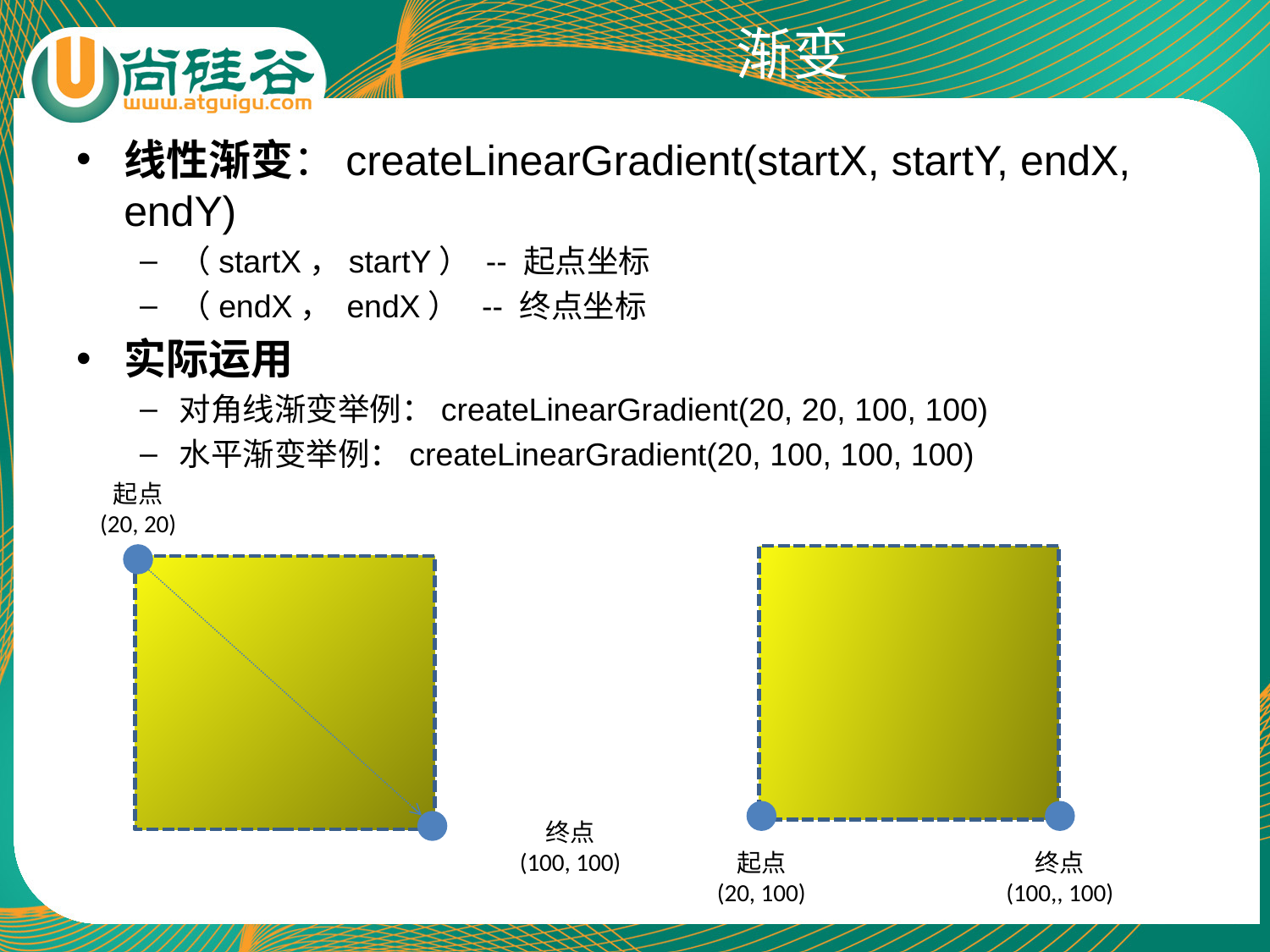

# 渐变
线性渐变：createLinearGradient(startX, startY, endX, endY)
（startX，startY） -- 起点坐标
（endX， endX）  -- 终点坐标
实际运用
对角线渐变举例：createLinearGradient(20, 20, 100, 100)
水平渐变举例：createLinearGradient(20, 100, 100, 100)

起点
(20, 20)

终点
(100, 100)
起点
(20, 100)
终点
(100,, 100)